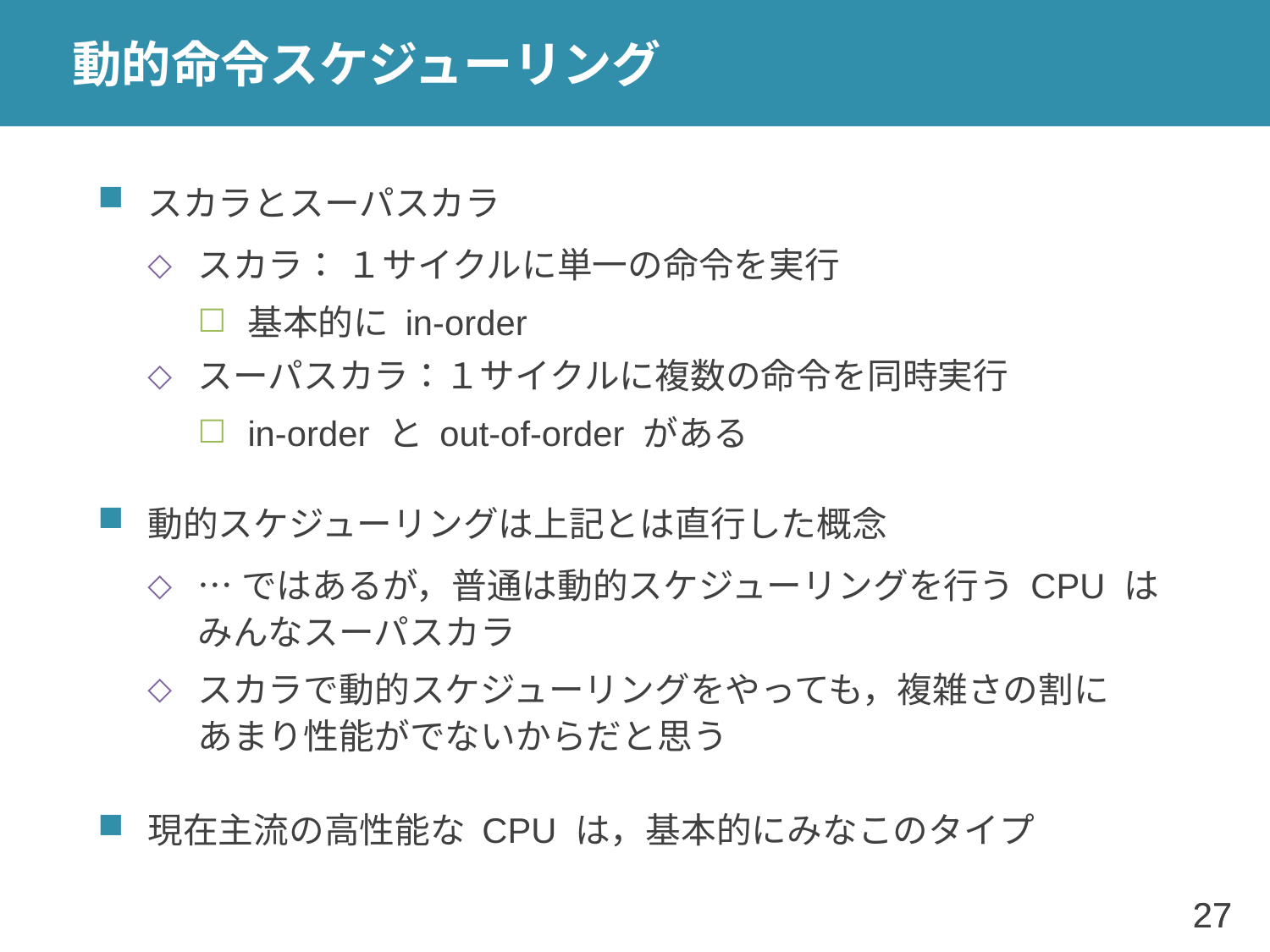

# 動的命令スケジューリング
スカラとスーパスカラ
スカラ： １サイクルに単一の命令を実行
基本的に in-order
スーパスカラ：１サイクルに複数の命令を同時実行
in-order と out-of-order がある
動的スケジューリングは上記とは直行した概念
…ではあるが，普通は動的スケジューリングを行う CPU は
みんなスーパスカラ
スカラで動的スケジューリングをやっても，複雑さの割に
あまり性能がでないからだと思う
現在主流の高性能な CPU は，基本的にみなこのタイプ